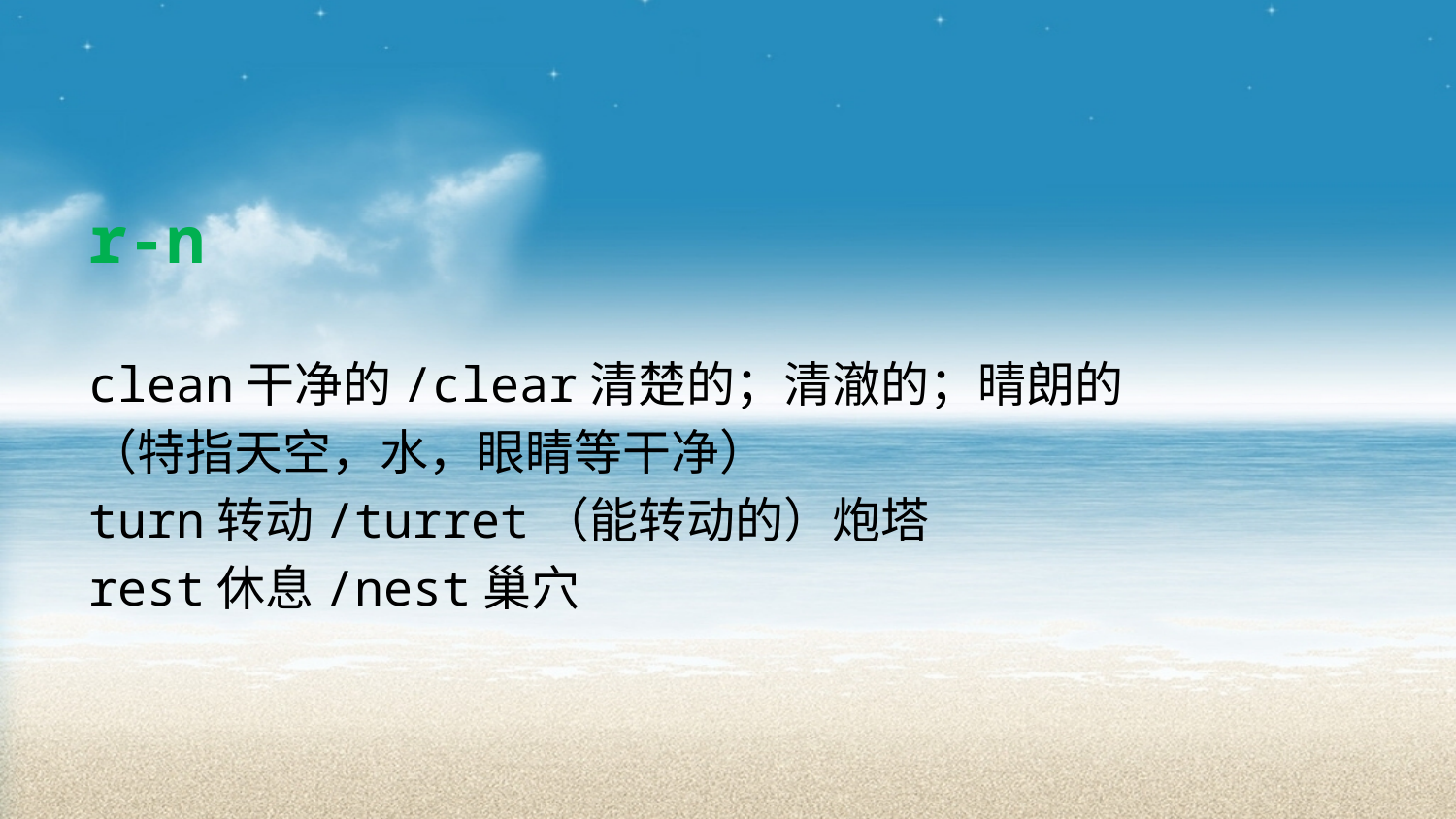

#
r-n

clean干净的/clear清楚的；清澈的；晴朗的
（特指天空，水，眼睛等干净）
turn转动/turret（能转动的）炮塔
rest休息/nest巢穴